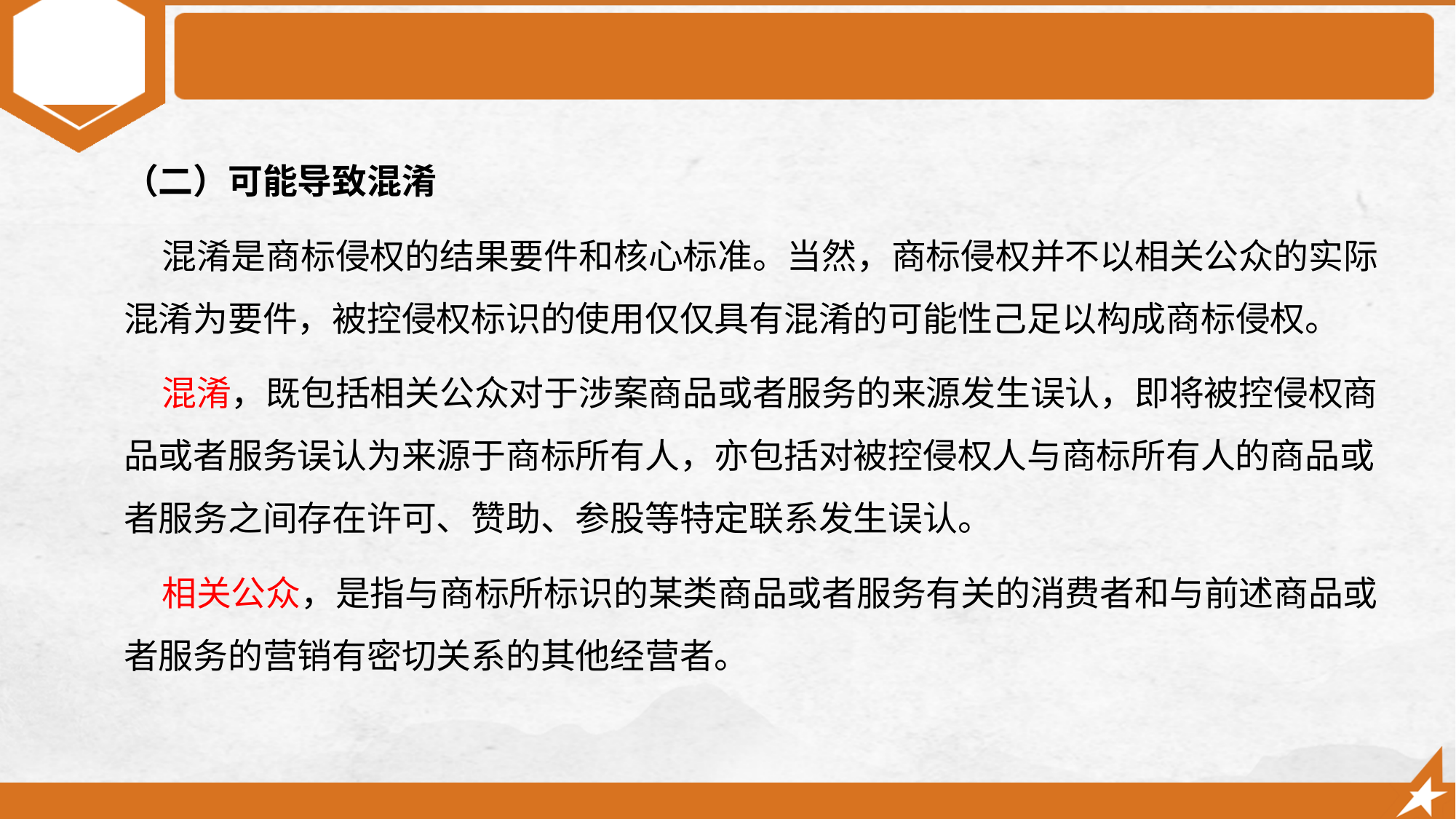

（二）可能导致混淆
    混淆是商标侵权的结果要件和核心标准。当然，商标侵权并不以相关公众的实际混淆为要件，被控侵权标识的使用仅仅具有混淆的可能性己足以构成商标侵权。
    混淆，既包括相关公众对于涉案商品或者服务的来源发生误认，即将被控侵权商品或者服务误认为来源于商标所有人，亦包括对被控侵权人与商标所有人的商品或者服务之间存在许可、赞助、参股等特定联系发生误认。
    相关公众，是指与商标所标识的某类商品或者服务有关的消费者和与前述商品或者服务的营销有密切关系的其他经营者。